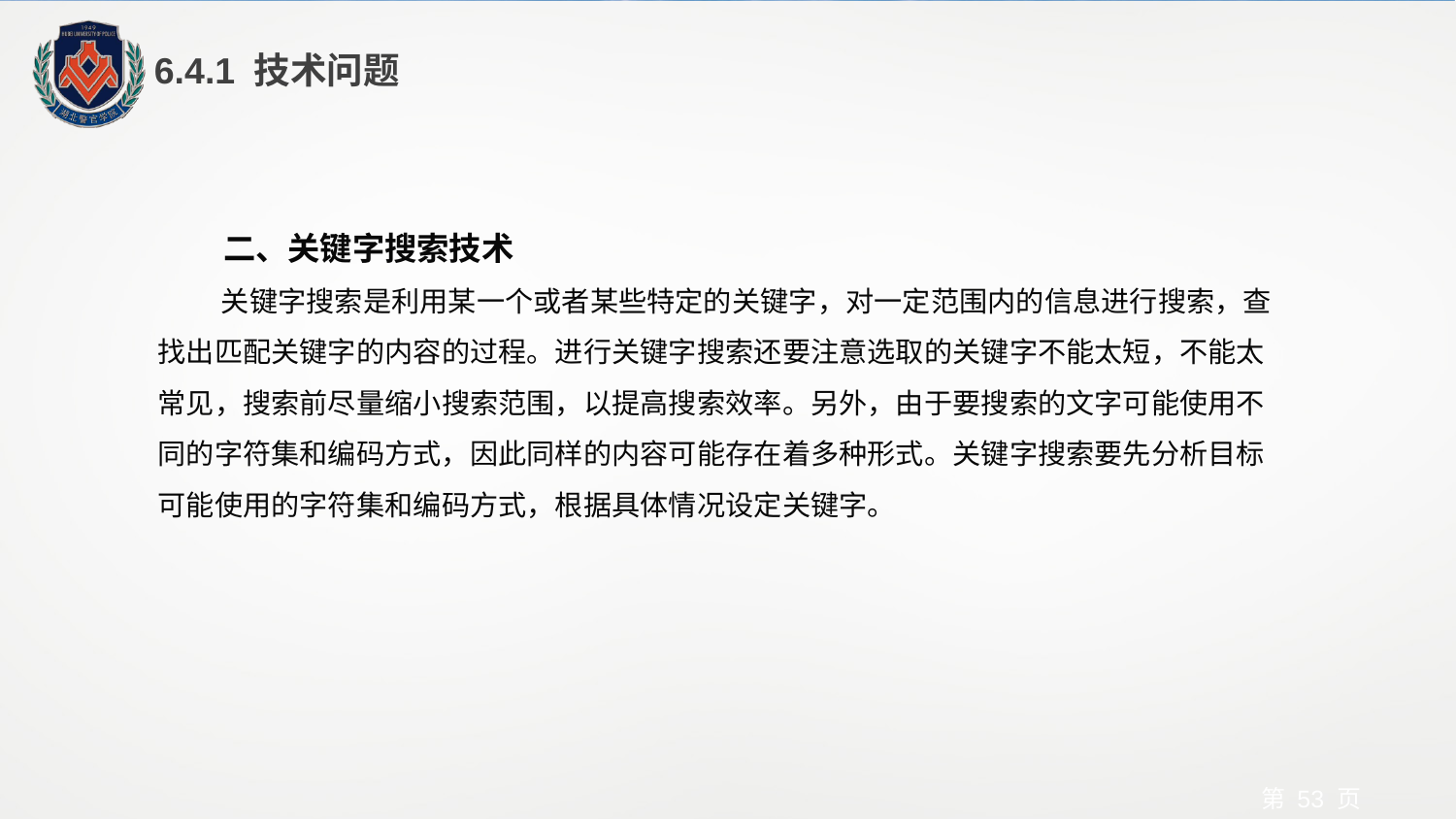

6.4.1 技术问题
         二、关键字搜索技术
         关键字搜索是利用某一个或者某些特定的关键字，对一定范围内的信息进行搜索，查找出匹配关键字的内容的过程。进行关键字搜索还要注意选取的关键字不能太短，不能太常见，搜索前尽量缩小搜索范围，以提高搜索效率。另外，由于要搜索的文字可能使用不同的字符集和编码方式，因此同样的内容可能存在着多种形式。关键字搜索要先分析目标可能使用的字符集和编码方式，根据具体情况设定关键字。